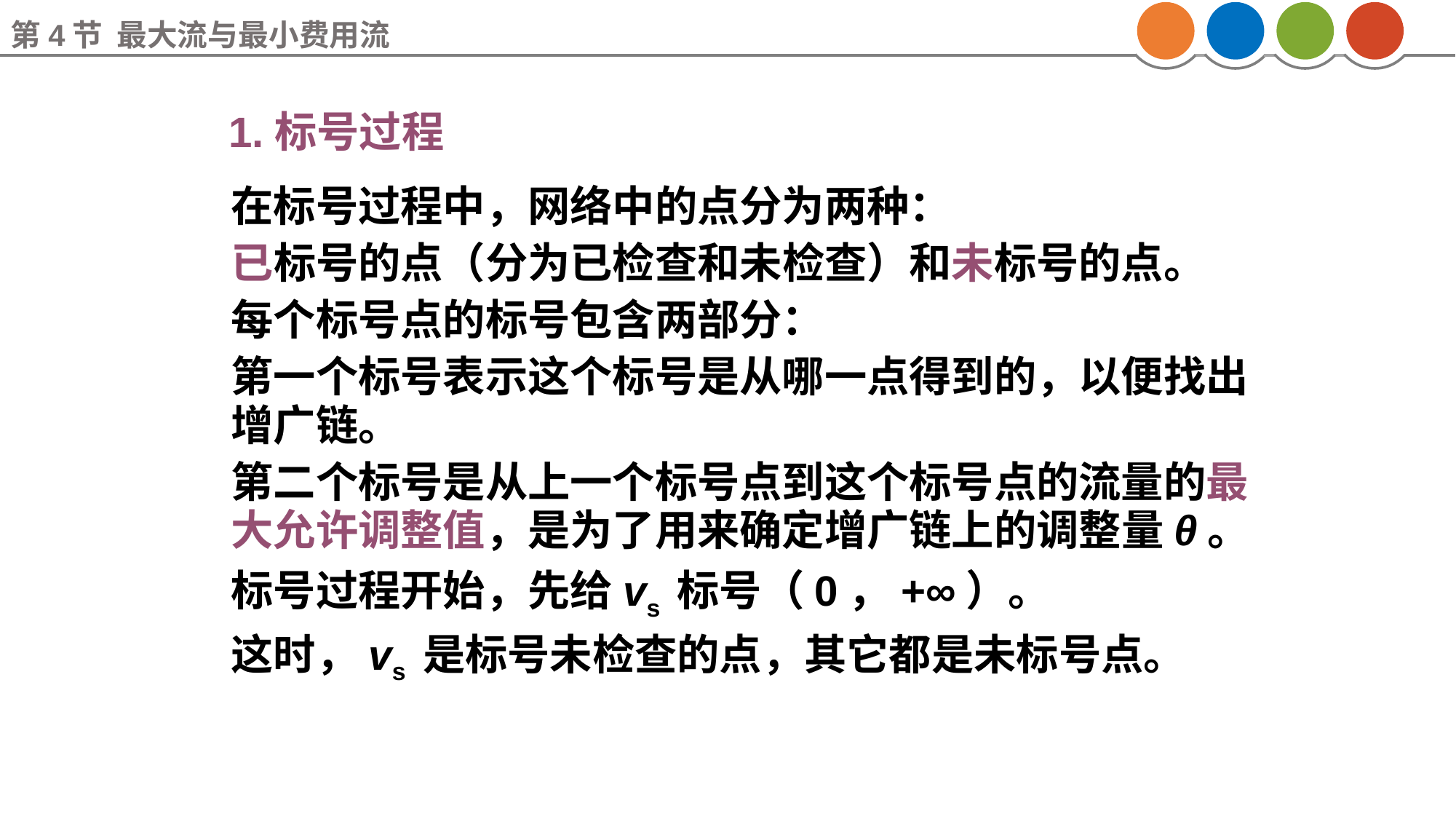

第4节  最大流与最小费用流
1.标号过程
在标号过程中，网络中的点分为两种：
已标号的点（分为已检查和未检查）和未标号的点。
每个标号点的标号包含两部分：
第一个标号表示这个标号是从哪一点得到的，以便找出增广链。
第二个标号是从上一个标号点到这个标号点的流量的最大允许调整值，是为了用来确定增广链上的调整量θ。
标号过程开始，先给vs 标号（0，+∞）。
这时，vs 是标号未检查的点，其它都是未标号点。